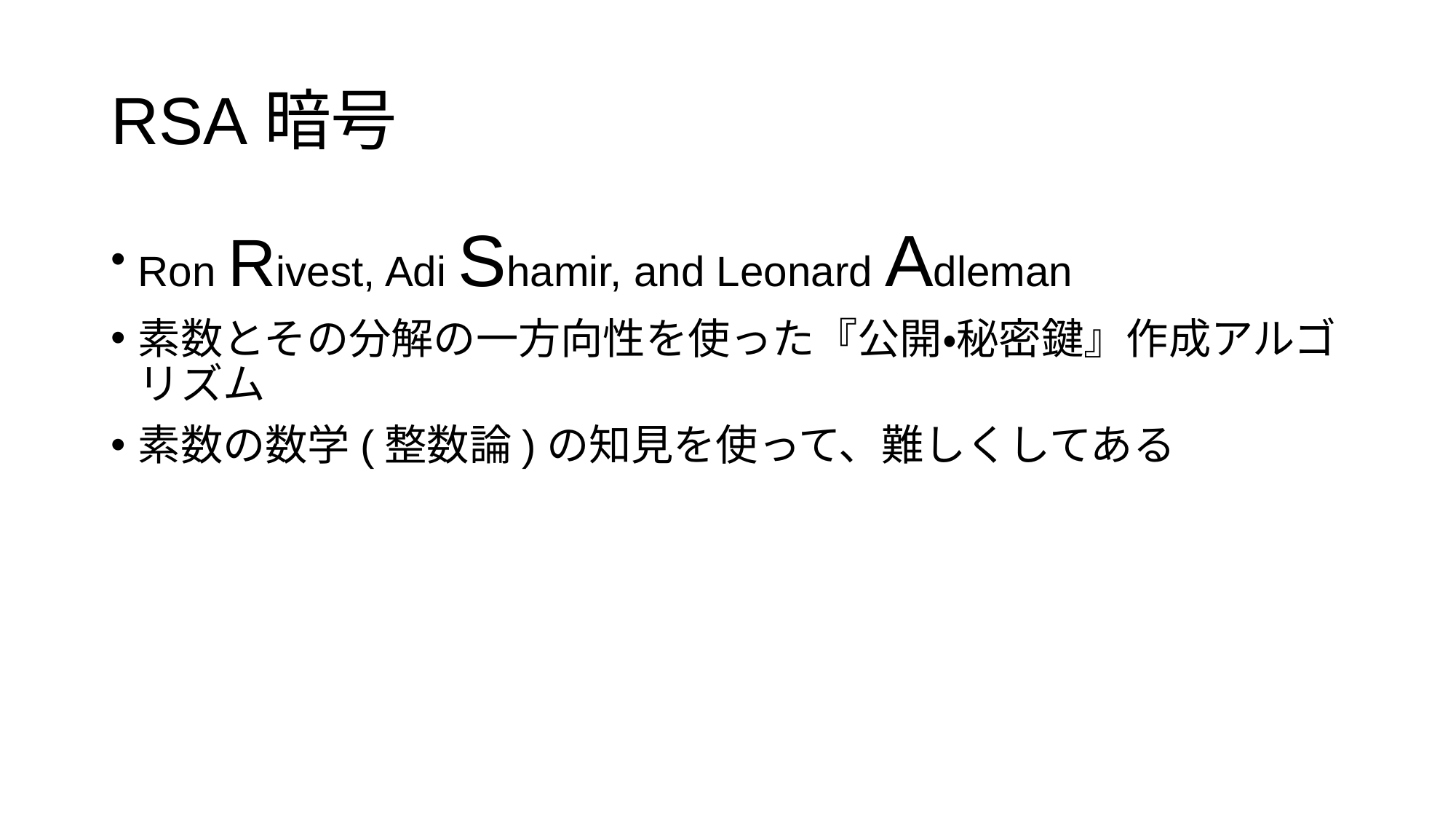

# RSA暗号
Ron Rivest, Adi Shamir, and Leonard Adleman
素数とその分解の一方向性を使った『公開・秘密鍵』作成アルゴリズム
素数の数学(整数論)の知見を使って、難しくしてある